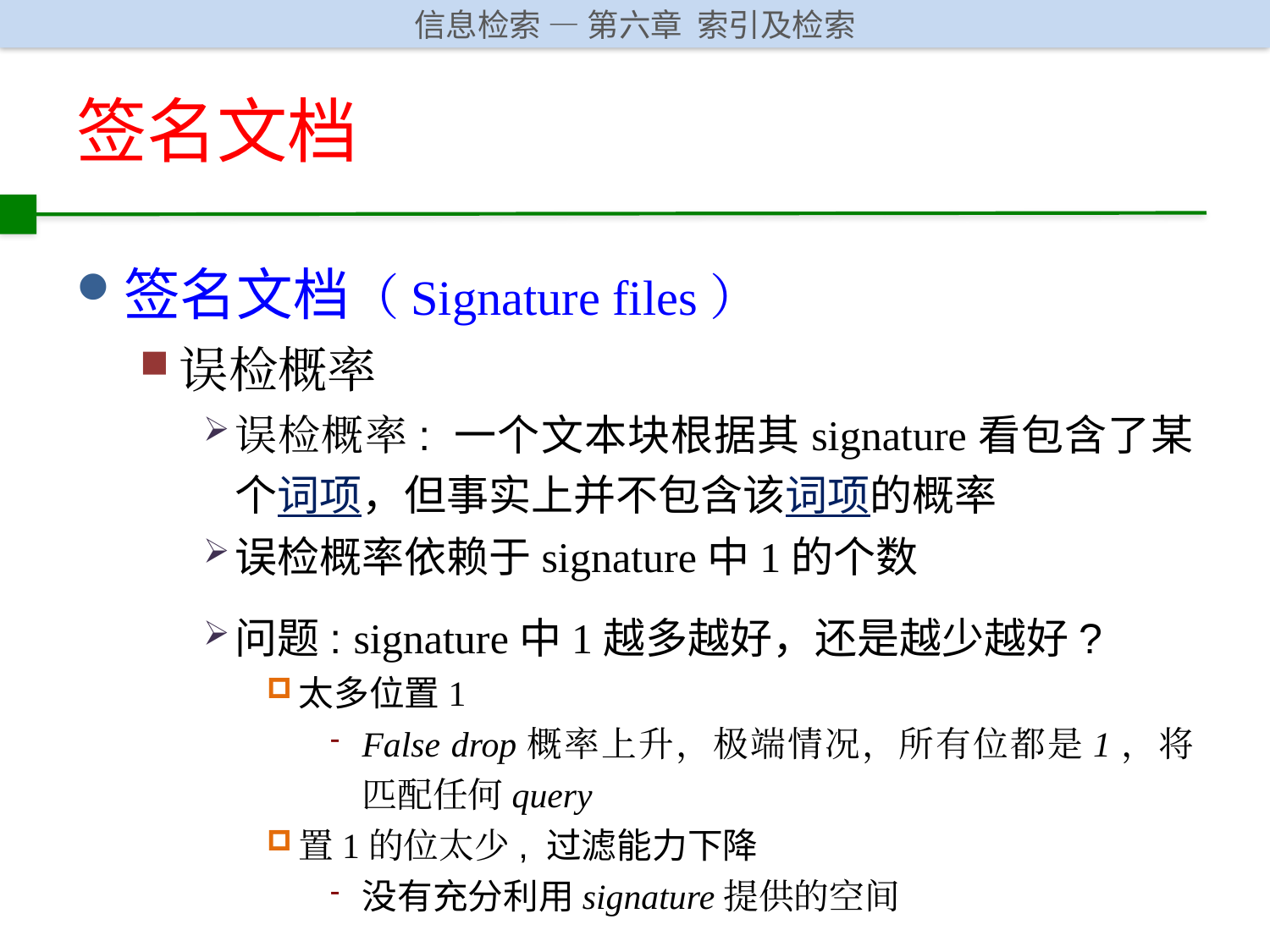

# 签名文档
签名文档（Signature files）
误检概率
误检概率: 一个文本块根据其signature看包含了某个词项，但事实上并不包含该词项的概率
误检概率依赖于signature中1的个数
问题: signature中1越多越好，还是越少越好?
太多位置1
False drop概率上升，极端情况，所有位都是1，将匹配任何query
置1的位太少, 过滤能力下降
没有充分利用signature提供的空间